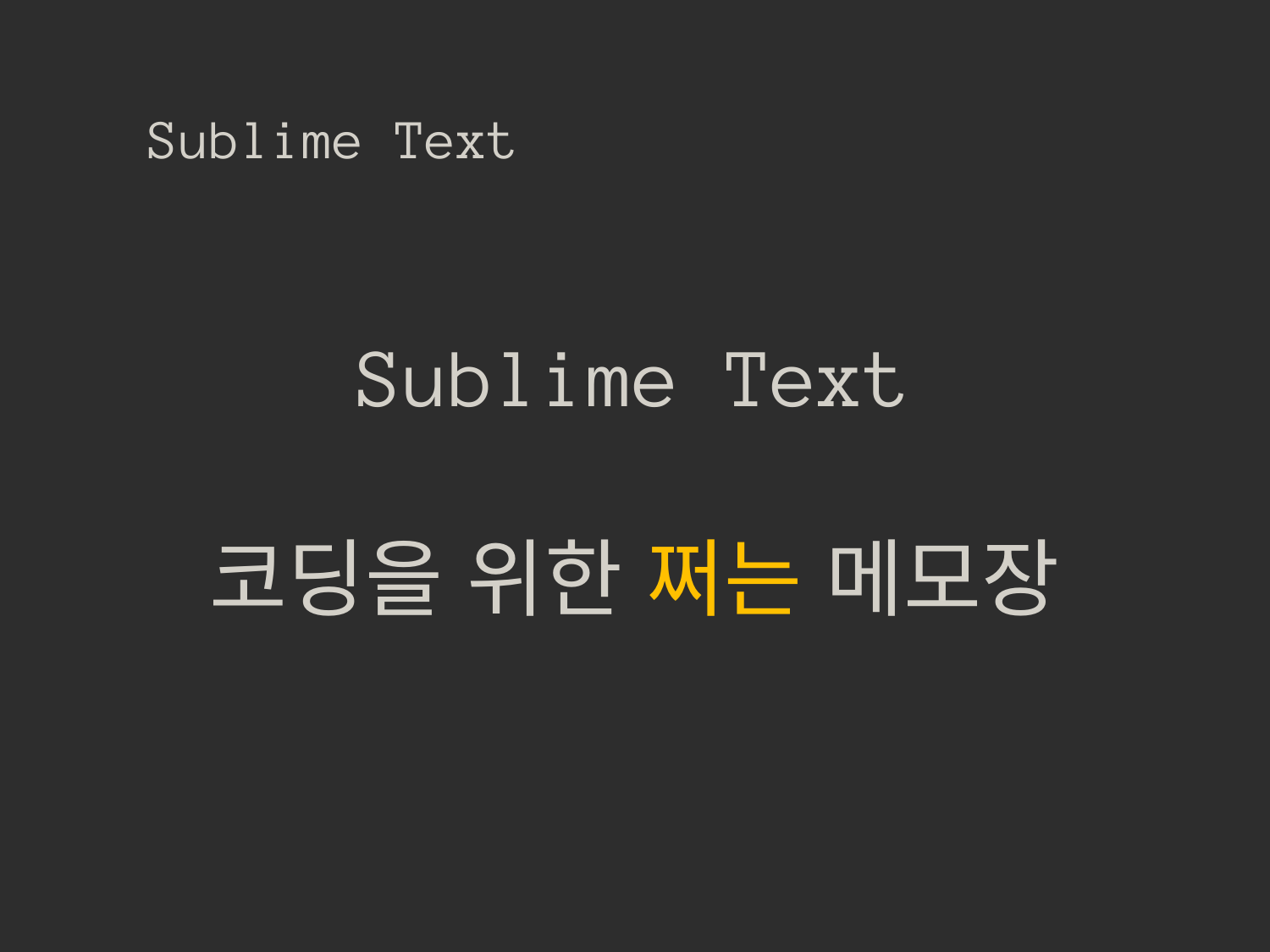

Sublime Text
Sublime Text

코딩을 위한 쩌는 메모장